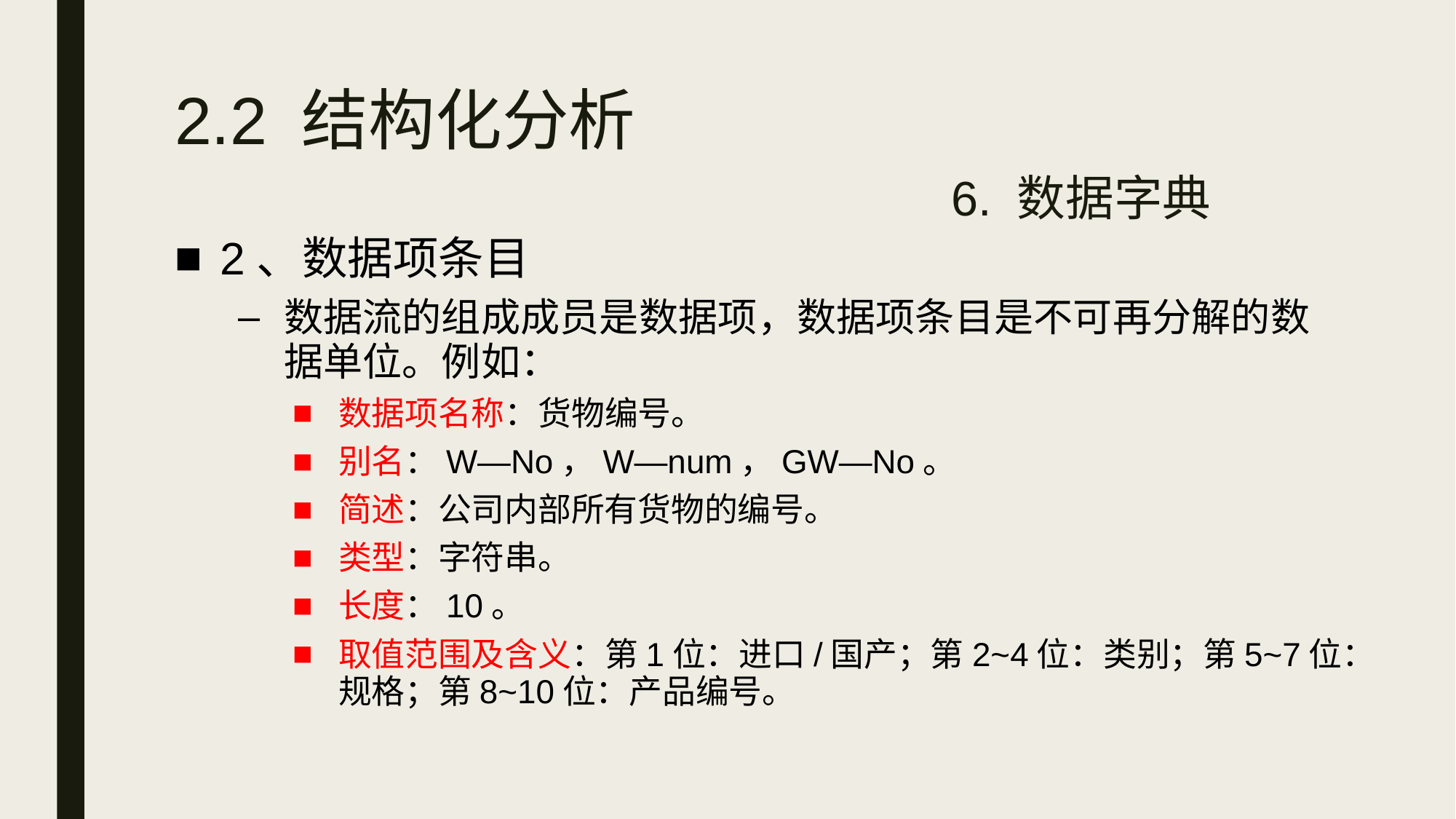

# 2.2 结构化分析 6. 数据字典
2、数据项条目
数据流的组成成员是数据项，数据项条目是不可再分解的数据单位。例如：
数据项名称：货物编号。
别名：W—No，W—num，GW—No。
简述：公司内部所有货物的编号。
类型：字符串。
长度：10。
取值范围及含义：第1位：进口/国产；第2~4位：类别；第5~7位：规格；第8~10位：产品编号。